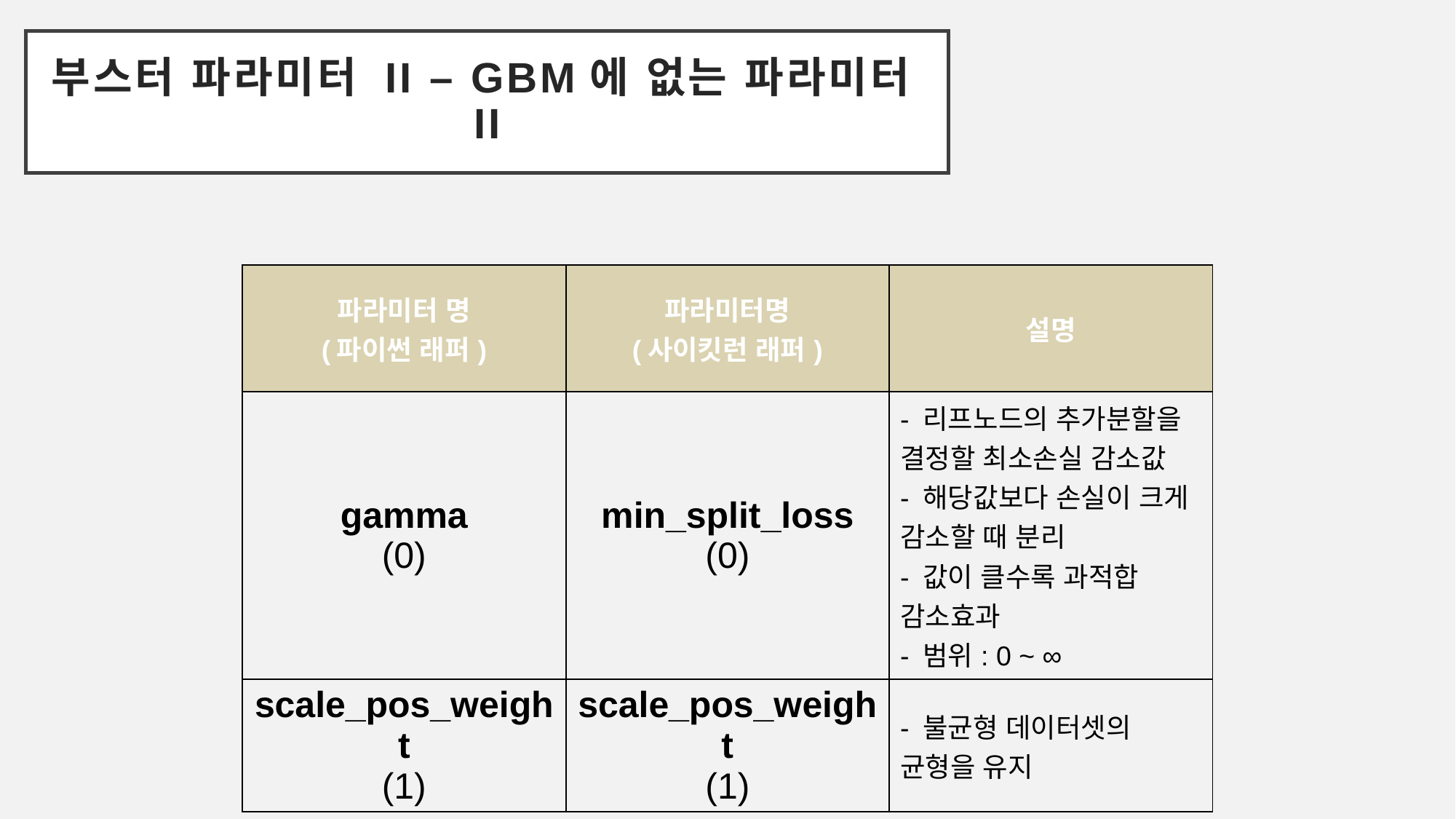

# 부스터 파라미터 II – GBM에 없는 파라미터II
| 파라미터 명 (파이썬 래퍼) | 파라미터명 (사이킷런 래퍼) | 설명 |
| --- | --- | --- |
| gamma (0) | min\_split\_loss (0) | - 리프노드의 추가분할을 결정할 최소손실 감소값 - 해당값보다 손실이 크게 감소할 때 분리 - 값이 클수록 과적합 감소효과 - 범위: 0 ~ ∞ |
| scale\_pos\_weight (1) | scale\_pos\_weight (1) | - 불균형 데이터셋의 균형을 유지 |